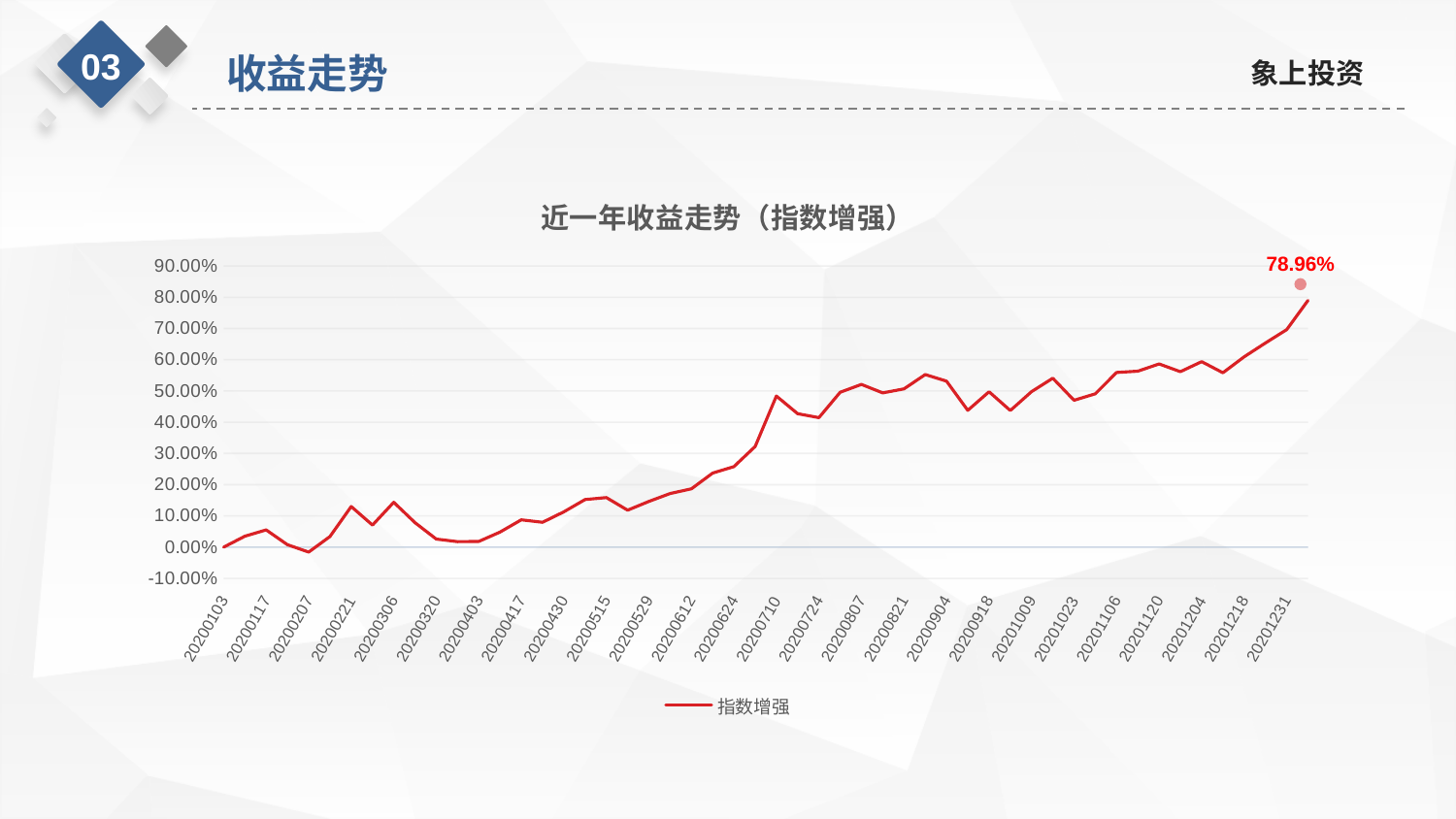

03

收益走势
象上投资

### Chart: 近一年收益走势（指数增强）

| Category | 指数增强 |
|---|---|
| 20200103 | 0.0 |
| 20200110 | 0.0349759177415563 |
| 20200117 | 0.0553001797351358 |
| 20200123 | 0.007901981903081 |
| 20200207 | -0.0157671350722489 |
| 20200214 | 0.0340388028847158 |
| 20200221 | 0.130016814799577 |
| 20200228 | 0.0705514738027901 |
| 20200306 | 0.143617227481819 |
| 20200313 | 0.0782943528019937 |
| 20200320 | 0.0259662615145779 |
| 20200327 | 0.0176736608781984 |
| 20200403 | 0.0183366919059154 |
| 20200410 | 0.0482048470330332 |
| 20200417 | 0.0875120652630017 |
| 20200424 | 0.0795916554127269 |
| 20200430 | 0.112994801733409 |
| 20200508 | 0.152439062575432 |
| 20200515 | 0.158583669215617 |
| 20200522 | 0.118319091353684 |
| 20200529 | 0.146365861051069 |
| 20200605 | 0.171754499750057 |
| 20200612 | 0.186667113739726 |
| 20200619 | 0.237158665153908 |
| 20200624 | 0.257685005311506 |
| 20200703 | 0.322240884011587 |
| 20200710 | 0.483882893390368 |
| 20200717 | 0.42728098073355 |
| 20200724 | 0.414683822260955 |
| 20200731 | 0.495953686912309 |
| 20200807 | 0.5209506369102 |
| 20200814 | 0.493802820741466 |
| 20200821 | 0.506794768101604 |
| 20200828 | 0.552599388211857 |
| 20200904 | 0.531432537134717 |
| 20200911 | 0.43788843753854 |
| 20200918 | 0.497620761669793 |
| 20200925 | 0.437473698570216 |
| 20201009 | 0.497855250689918 |
| 20201016 | 0.540833463624558 |
| 20201023 | 0.470256900669606 |
| 20201030 | 0.491033436004749 |
| 20201106 | 0.559102109785704 |
| 20201113 | 0.563392914187407 |
| 20201120 | 0.586450181965109 |
| 20201127 | 0.561740181929503 |
| 20201204 | 0.593929104261386 |
| 20201211 | 0.558270967903684 |
| 20201218 | 0.609416240182488 |
| 20201225 | 0.653709952291032 |
| 20201231 | 0.696362946646262 |
| 20200118 | 0.789623343600817 |
78.96%